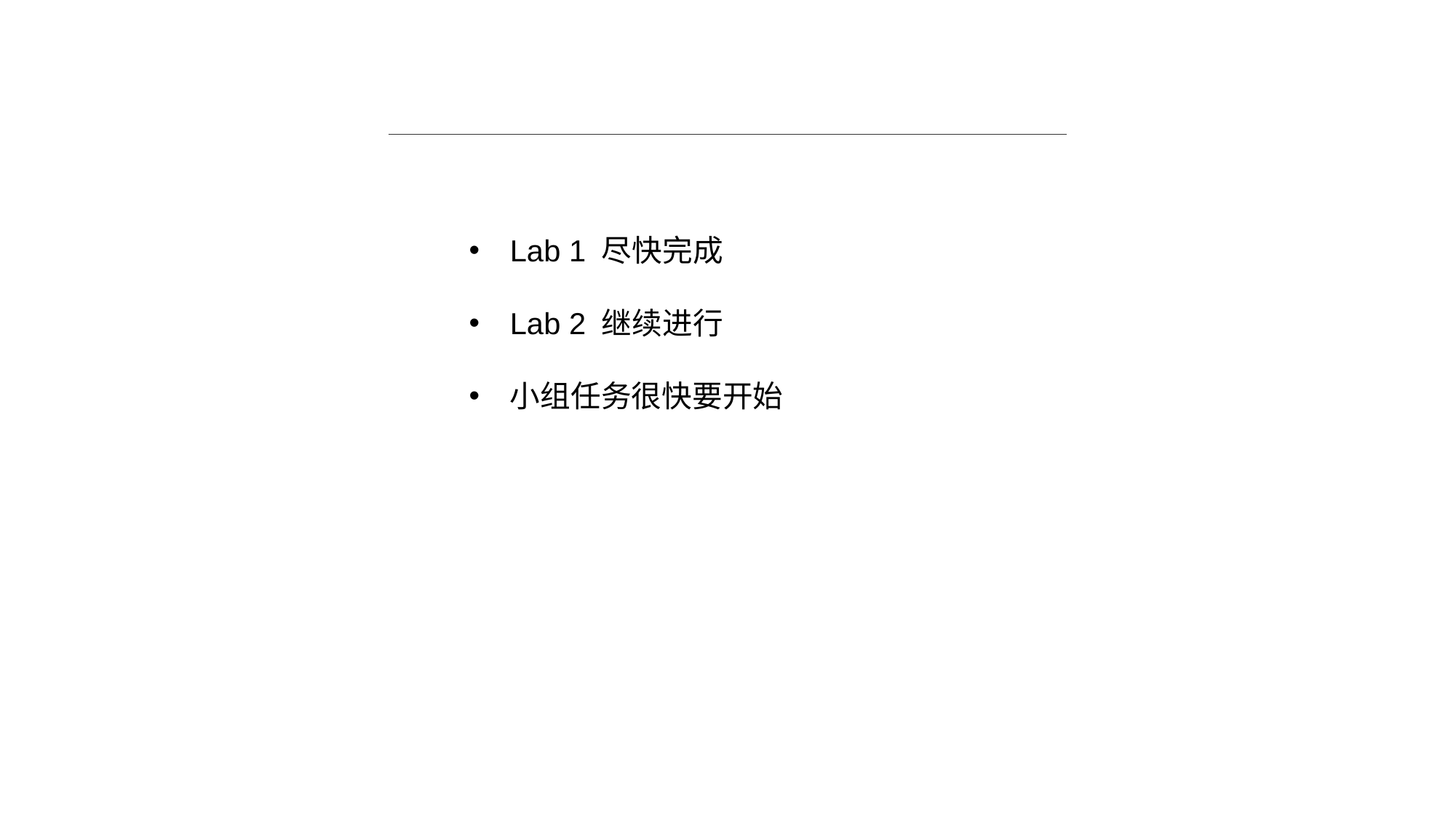

Lab 1 尽快完成

Lab 2 继续进行

小组任务很快要开始